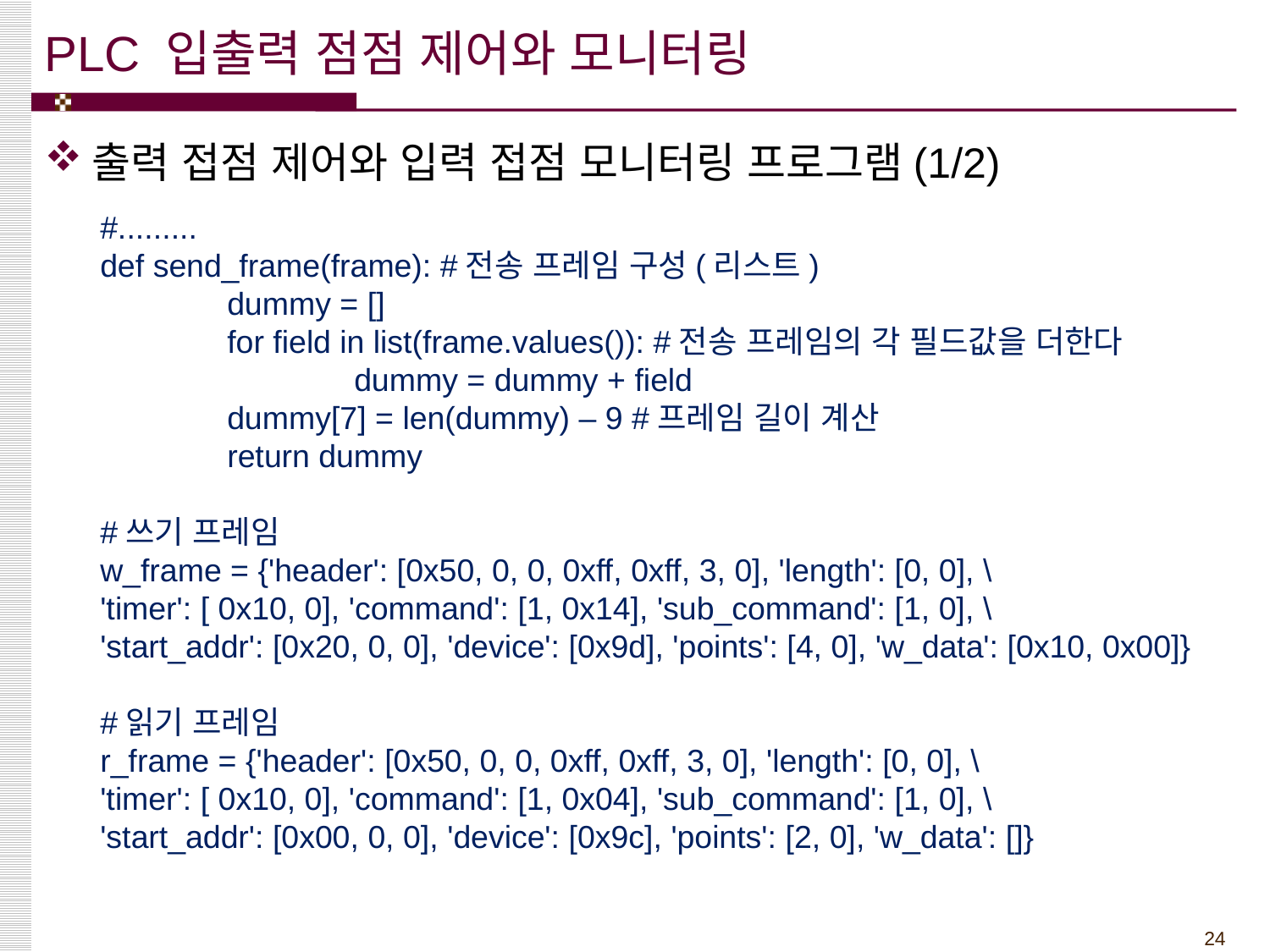

# PLC 입출력 점점 제어와 모니터링
출력 접점 제어와 입력 접점 모니터링 프로그램(1/2)
#.........
def send_frame(frame): #전송 프레임 구성(리스트)
	dummy = []
	for field in list(frame.values()): #전송 프레임의 각 필드값을 더한다
		dummy = dummy + field
	dummy[7] = len(dummy) – 9 #프레임 길이 계산
	return dummy

#쓰기 프레임
w_frame = {'header': [0x50, 0, 0, 0xff, 0xff, 3, 0], 'length': [0, 0], \
'timer': [ 0x10, 0], 'command': [1, 0x14], 'sub_command': [1, 0], \
'start_addr': [0x20, 0, 0], 'device': [0x9d], 'points': [4, 0], 'w_data': [0x10, 0x00]}

#읽기 프레임
r_frame = {'header': [0x50, 0, 0, 0xff, 0xff, 3, 0], 'length': [0, 0], \
'timer': [ 0x10, 0], 'command': [1, 0x04], 'sub_command': [1, 0], \
'start_addr': [0x00, 0, 0], 'device': [0x9c], 'points': [2, 0], 'w_data': []}